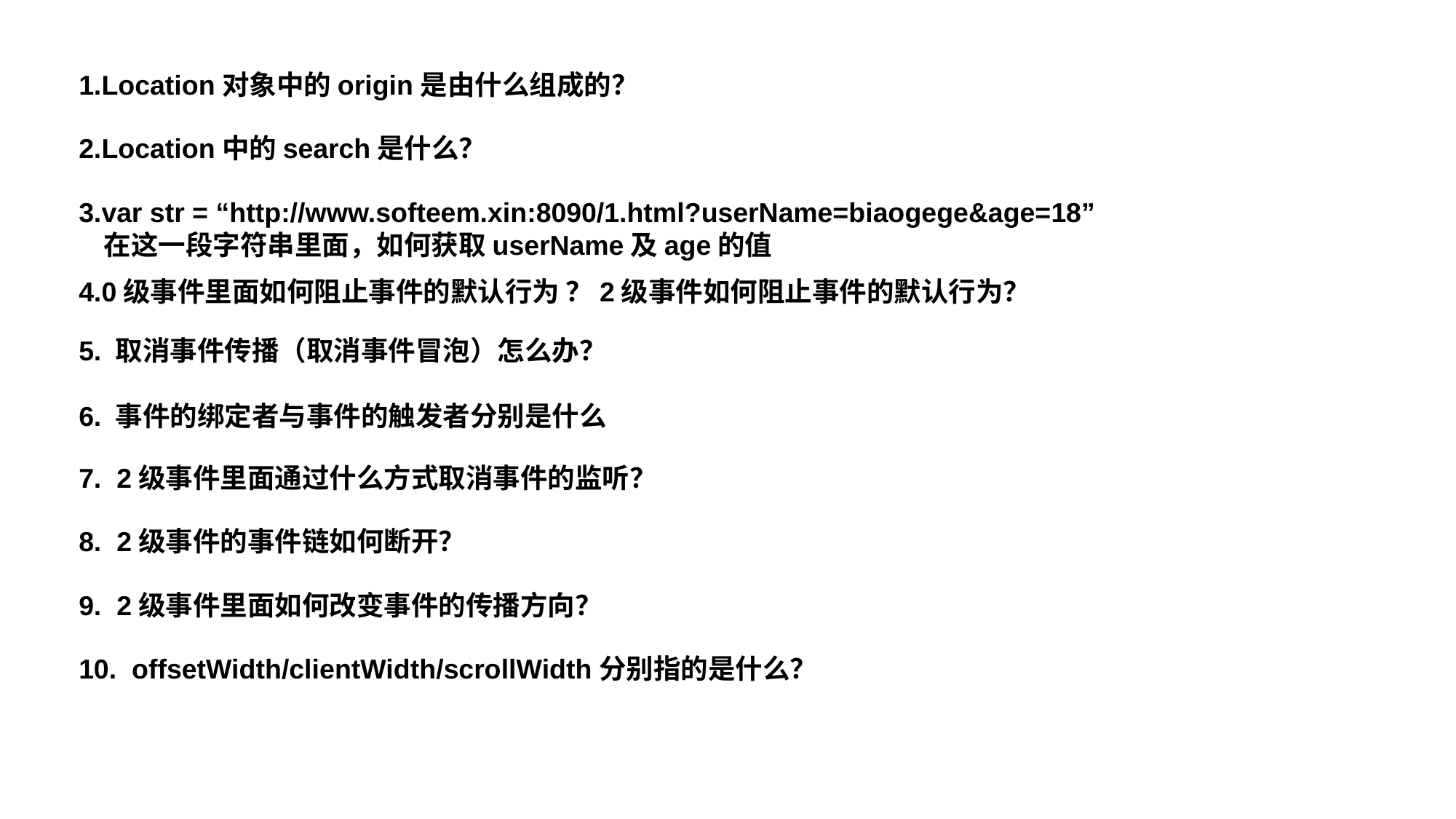

1.Location对象中的origin是由什么组成的？
2.Location中的search是什么？
3.var str = “http://www.softeem.xin:8090/1.html?userName=biaogege&age=18”
   在这一段字符串里面，如何获取userName及age的值
4.0级事件里面如何阻止事件的默认行为 ？2级事件如何阻止事件的默认行为？
5. 取消事件传播（取消事件冒泡）怎么办？
6. 事件的绑定者与事件的触发者分别是什么
7.  2级事件里面通过什么方式取消事件的监听？
8.  2级事件的事件链如何断开？
9.  2级事件里面如何改变事件的传播方向？
10.  offsetWidth/clientWidth/scrollWidth分别指的是什么？